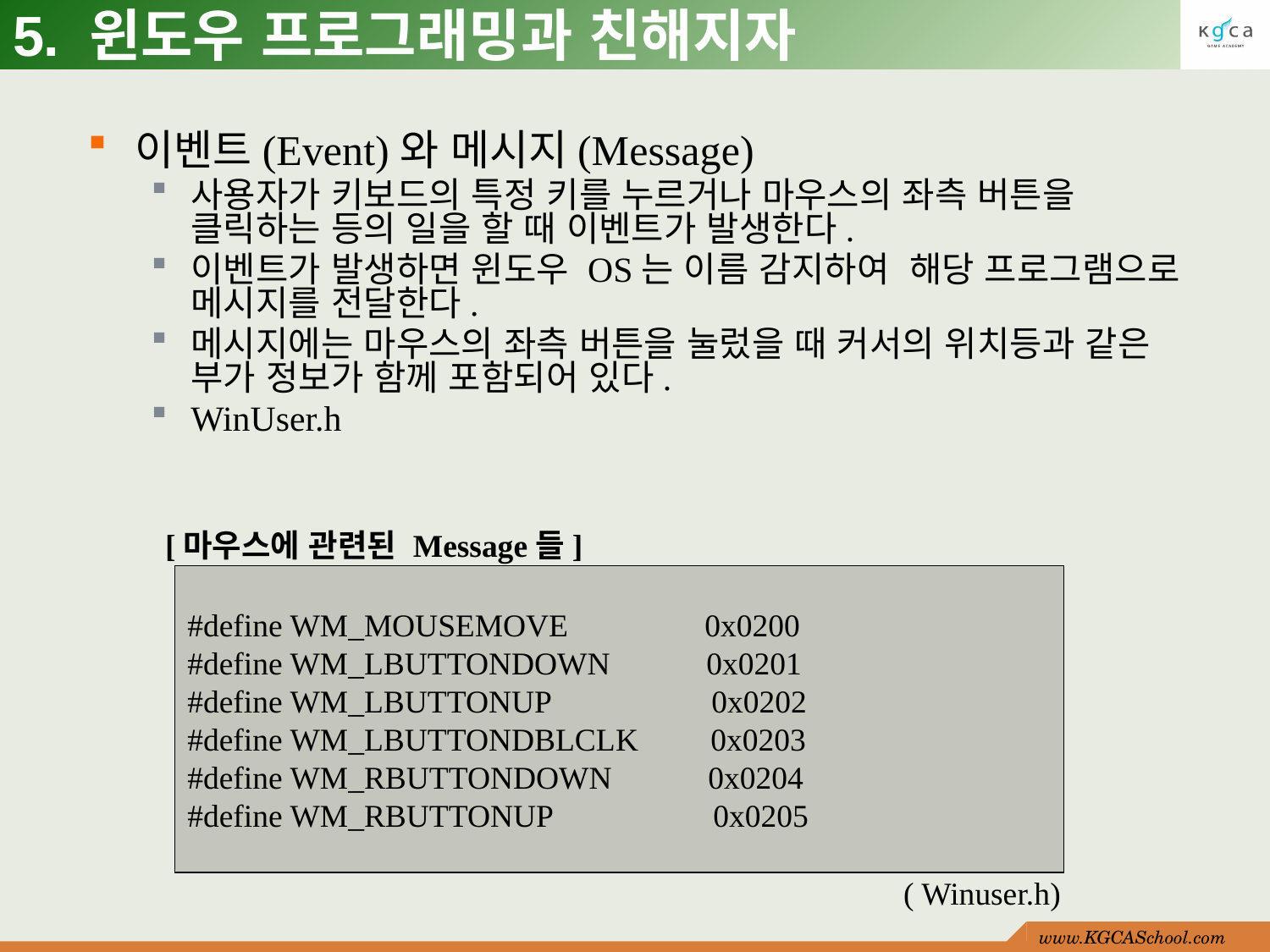

# 5. 윈도우 프로그래밍과 친해지자
이벤트(Event)와 메시지(Message)
사용자가 키보드의 특정 키를 누르거나 마우스의 좌측 버튼을 클릭하는 등의 일을 할 때 이벤트가 발생한다.
이벤트가 발생하면 윈도우 OS는 이름 감지하여  해당 프로그램으로 메시지를 전달한다.
메시지에는 마우스의 좌측 버튼을 눌렀을 때 커서의 위치등과 같은 부가 정보가 함께 포함되어 있다.
WinUser.h
[마우스에 관련된 Message들]
#define WM_MOUSEMOVE                 0x0200
#define WM_LBUTTONDOWN            0x0201
#define WM_LBUTTONUP                    0x0202
#define WM_LBUTTONDBLCLK         0x0203
#define WM_RBUTTONDOWN            0x0204
#define WM_RBUTTONUP                    0x0205
( Winuser.h)